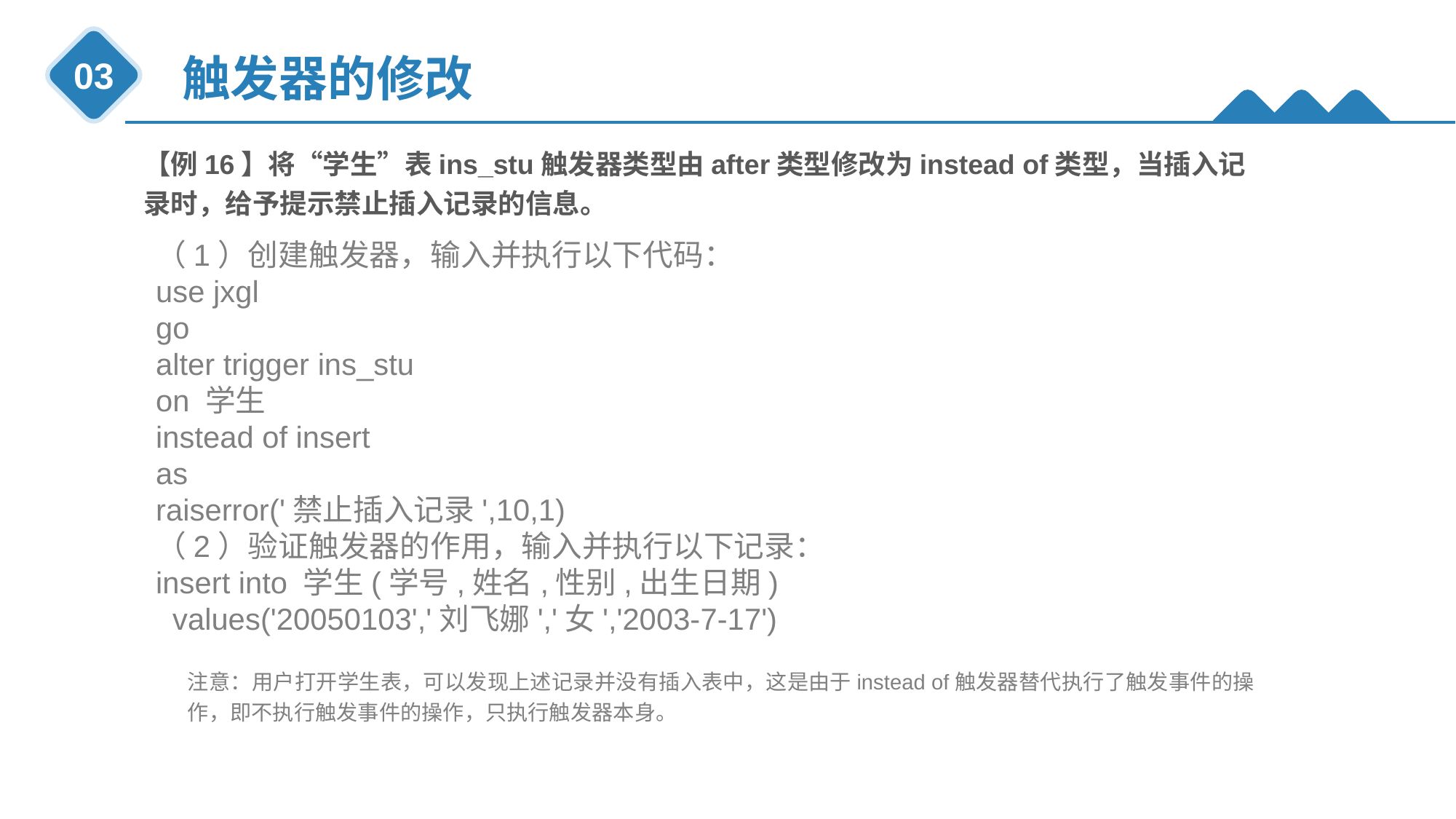

触发器的修改
03

【例16】将“学生”表ins_stu触发器类型由after类型修改为instead of类型，当插入记录时，给予提示禁止插入记录的信息。
（1）创建触发器，输入并执行以下代码：
use jxgl
go
alter trigger ins_stu
on 学生
instead of insert
as
raiserror('禁止插入记录',10,1)
（2）验证触发器的作用，输入并执行以下记录：
insert into 学生(学号,姓名,性别,出生日期)
  values('20050103','刘飞娜','女','2003-7-17')
注意：用户打开学生表，可以发现上述记录并没有插入表中，这是由于instead of触发器替代执行了触发事件的操作，即不执行触发事件的操作，只执行触发器本身。